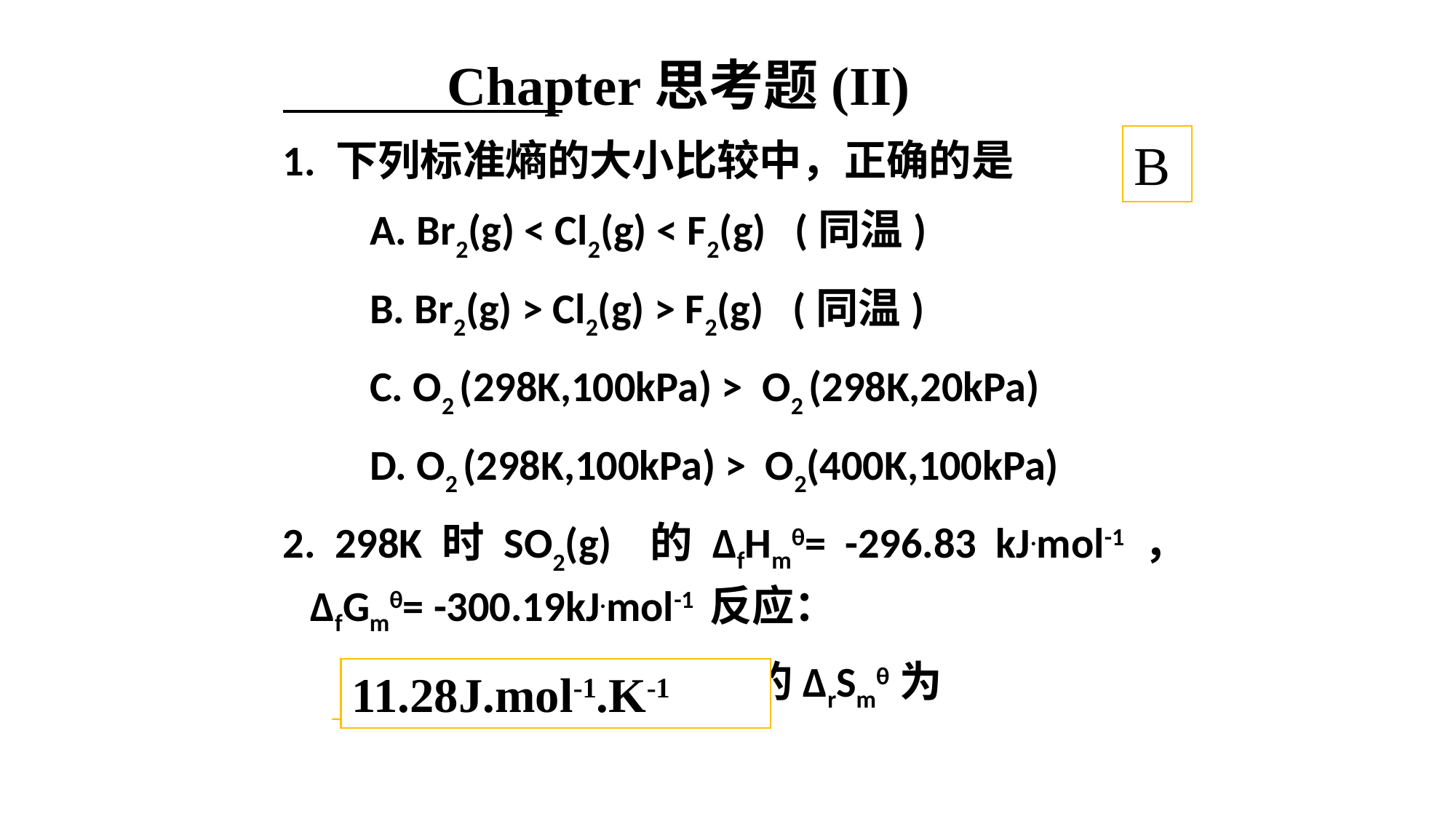

Chapter思考题(II)

1. 下列标准熵的大小比较中，正确的是
         A. Br2(g) < Cl2(g) < F2(g)   (同温)
         B. Br2(g) > Cl2(g) > F2(g)   (同温)
         C. O2 (298K,100kPa) >  O2 (298K,20kPa)
         D. O2 (298K,100kPa) >  O2(400K,100kPa)
2. 298K时SO2(g) 的ΔfHmθ= -296.83 kJ.mol-1，     ΔfGmθ= -300.19kJ.mol-1 反应：
      S(斜方) +O2(g)=SO2(g)的ΔrSmθ为

B

11.28J.mol-1.K-1